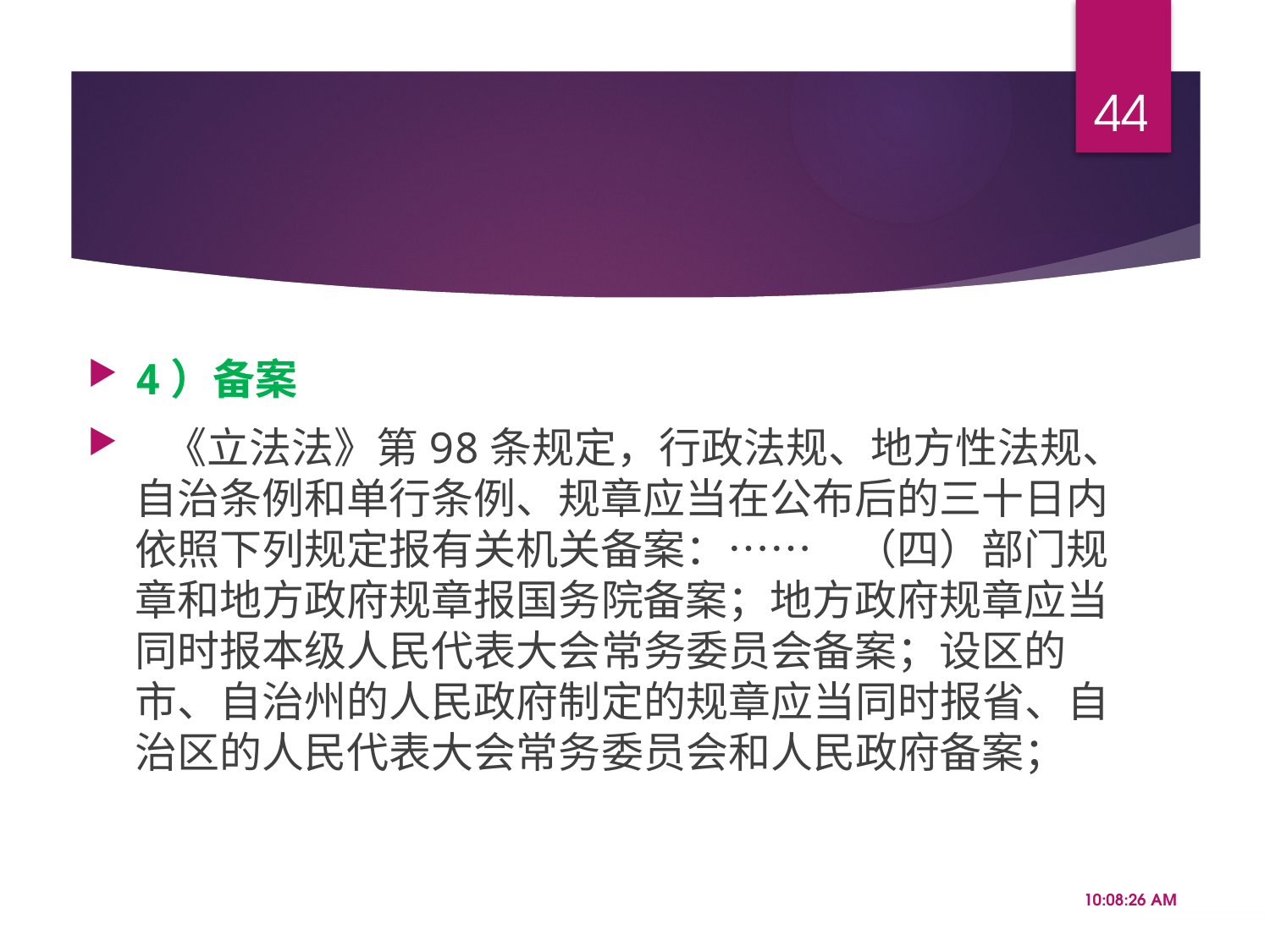

44
#
4）备案
  《立法法》第98条规定，行政法规、地方性法规、自治条例和单行条例、规章应当在公布后的三十日内依照下列规定报有关机关备案：……　（四）部门规章和地方政府规章报国务院备案；地方政府规章应当同时报本级人民代表大会常务委员会备案；设区的市、自治州的人民政府制定的规章应当同时报省、自治区的人民代表大会常务委员会和人民政府备案；
10:08:26 AM